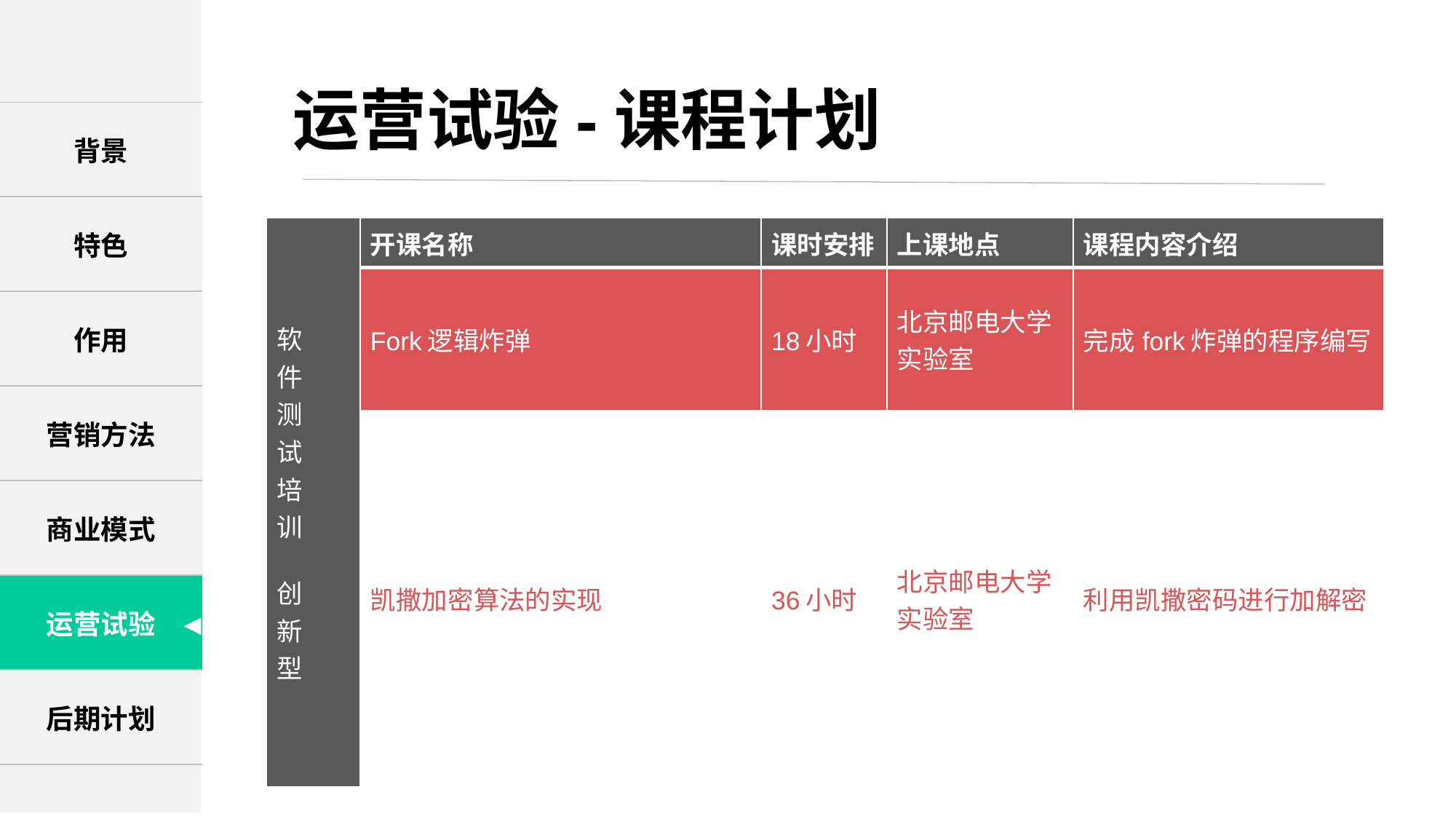

# 运营试验-课程计划
| 背景 |
| --- |
| 特色 |
| 作用 |
| 营销方法 |
| 商业模式 |
| 运营试验 |
| 后期计划 |

| 软 件 测 试 培 训 创 新 型 | 开课名称 | 课时安排 | 上课地点 | 课程内容介绍 |
| --- | --- | --- | --- | --- |
|  | Fork逻辑炸弹 | 18小时 | 北京邮电大学实验室 | 完成fork炸弹的程序编写 |
|  | 凯撒加密算法的实现 | 36小时 | 北京邮电大学实验室 | 利用凯撒密码进行加解密 |